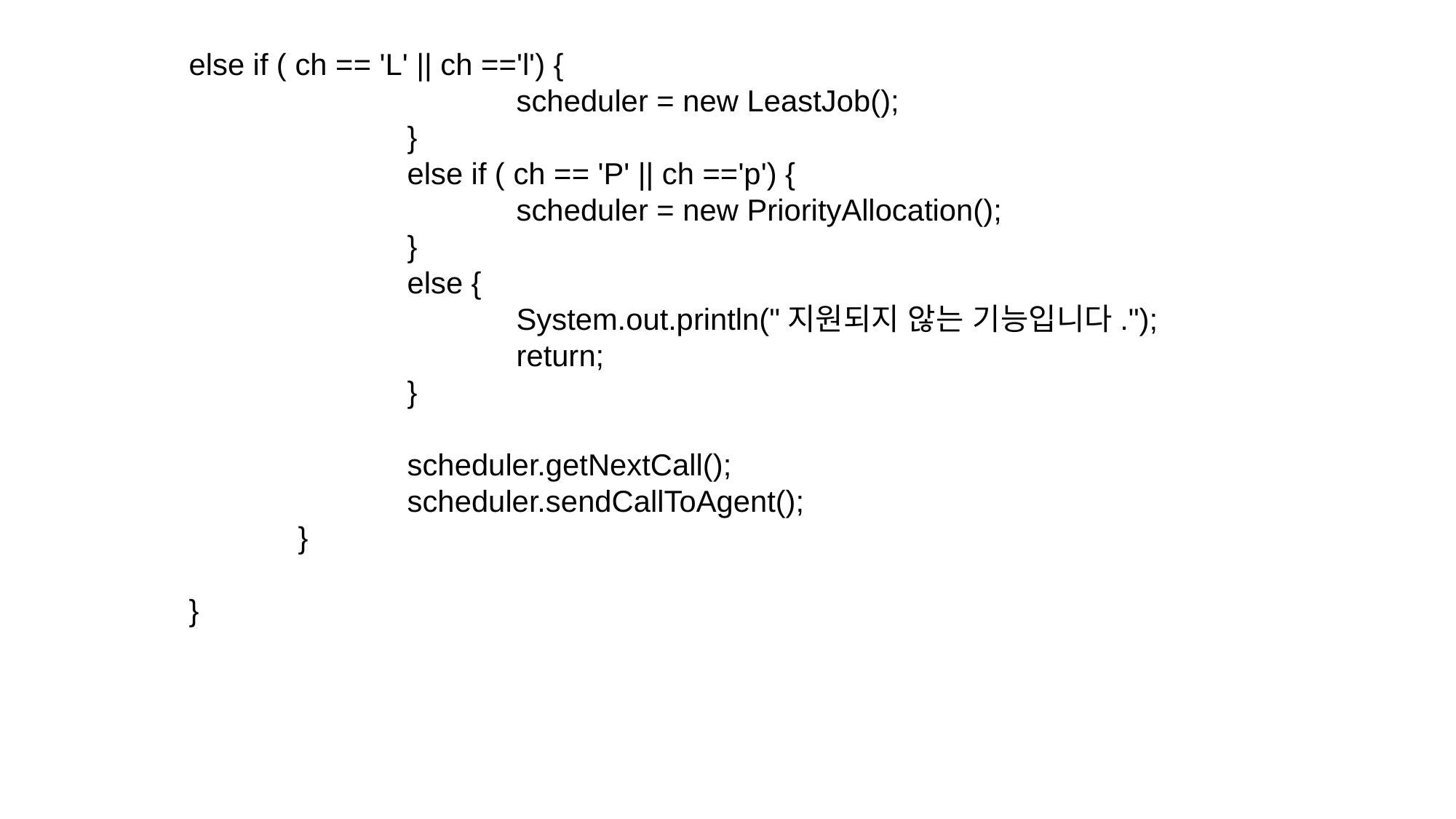

else if ( ch == 'L' || ch =='l') {
			scheduler = new LeastJob();
		}
		else if ( ch == 'P' || ch =='p') {
			scheduler = new PriorityAllocation();
		}
		else {
			System.out.println("지원되지 않는 기능입니다.");
			return;
		}

		scheduler.getNextCall();
		scheduler.sendCallToAgent();
	}

}